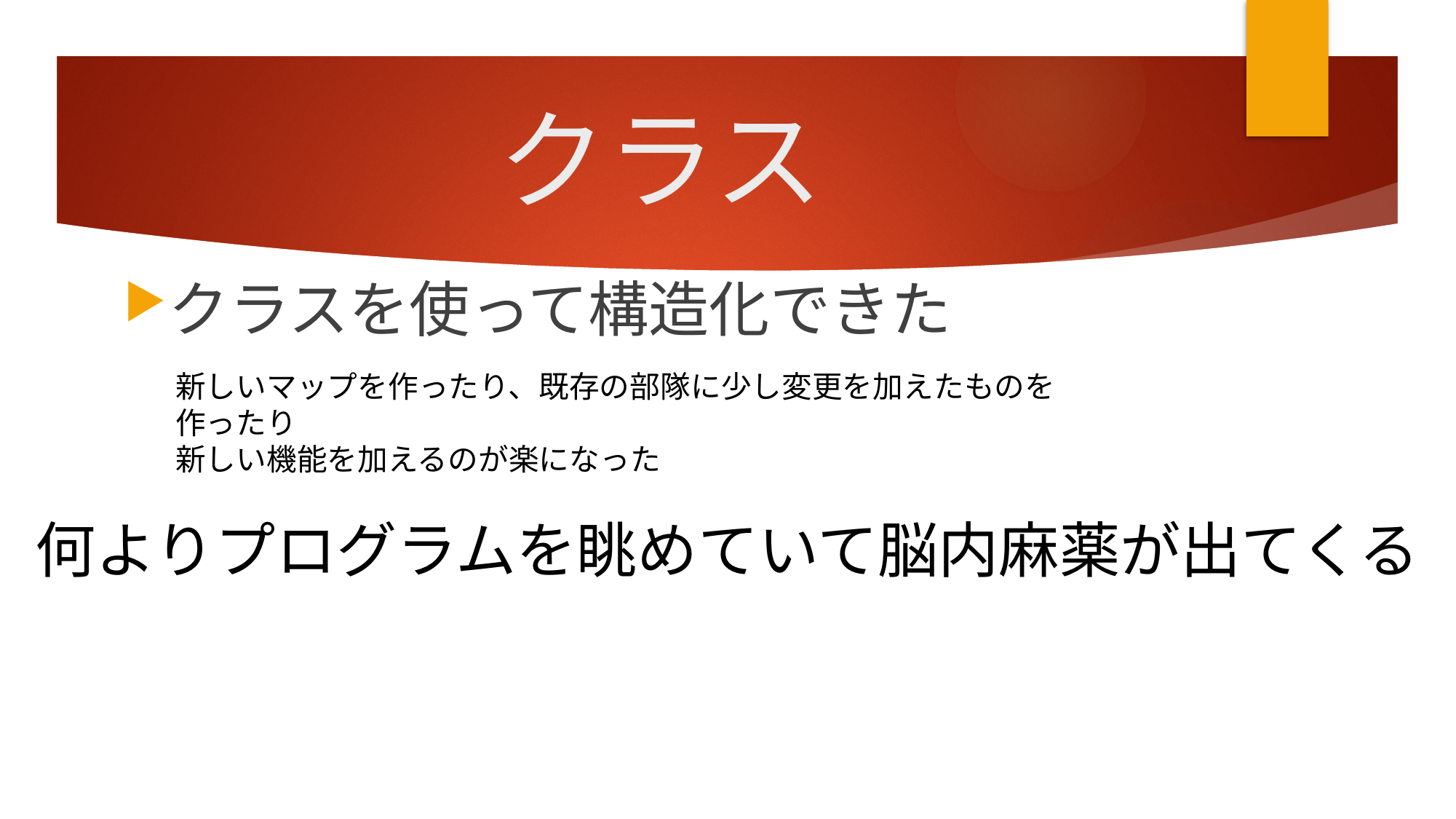

# クラス
クラスを使って構造化できた
新しいマップを作ったり、既存の部隊に少し変更を加えたものを作ったり
新しい機能を加えるのが楽になった
何よりプログラムを眺めていて脳内麻薬が出てくる